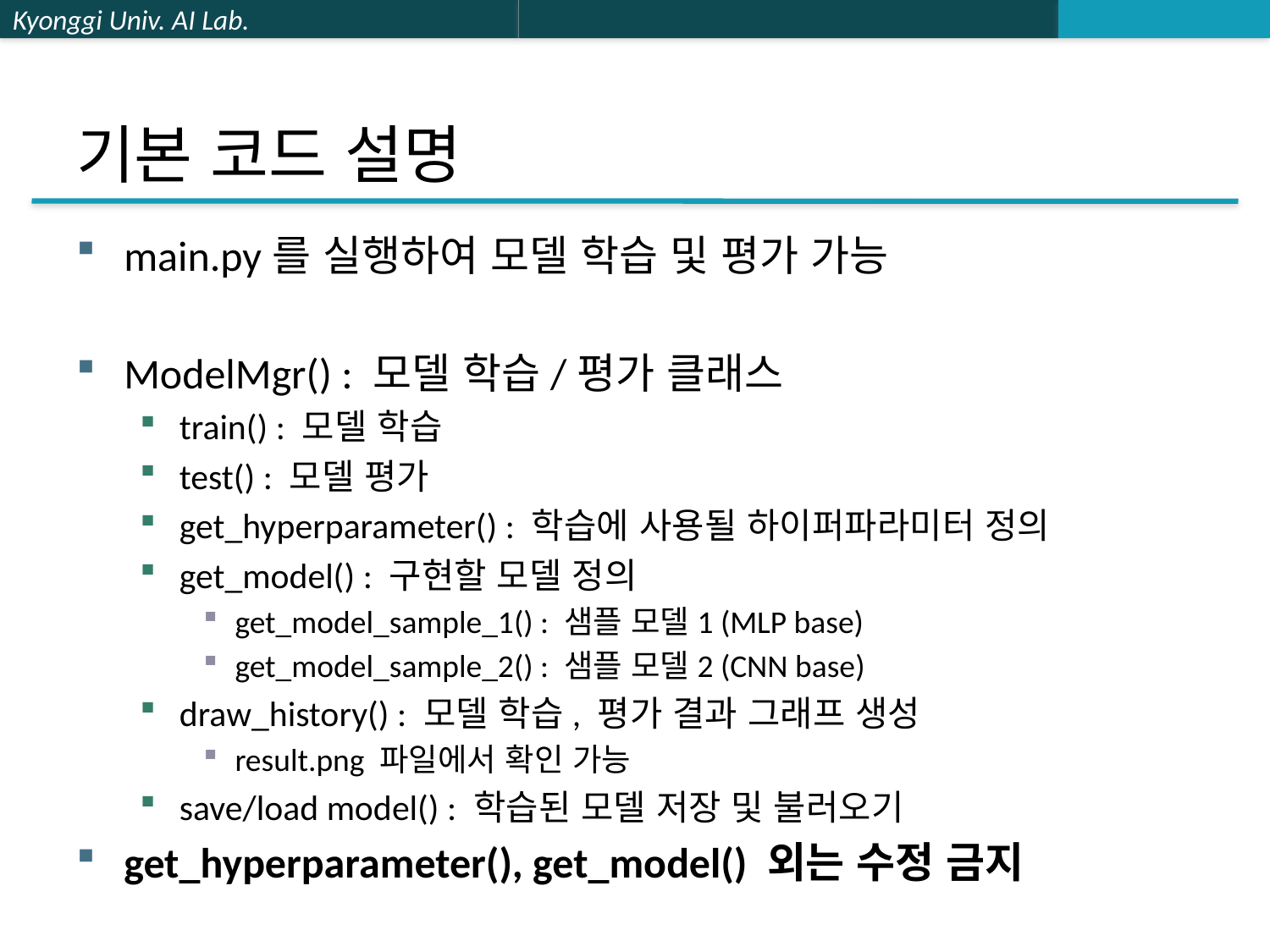

# 기본 코드 설명
main.py를 실행하여 모델 학습 및 평가 가능

ModelMgr() : 모델 학습/평가 클래스
train() : 모델 학습
test() : 모델 평가
get_hyperparameter() : 학습에 사용될 하이퍼파라미터 정의
get_model() : 구현할 모델 정의
get_model_sample_1() : 샘플 모델1 (MLP base)
get_model_sample_2() : 샘플 모델2 (CNN base)
draw_history() : 모델 학습, 평가 결과 그래프 생성
result.png 파일에서 확인 가능
save/load model() : 학습된 모델 저장 및 불러오기
get_hyperparameter(), get_model() 외는 수정 금지